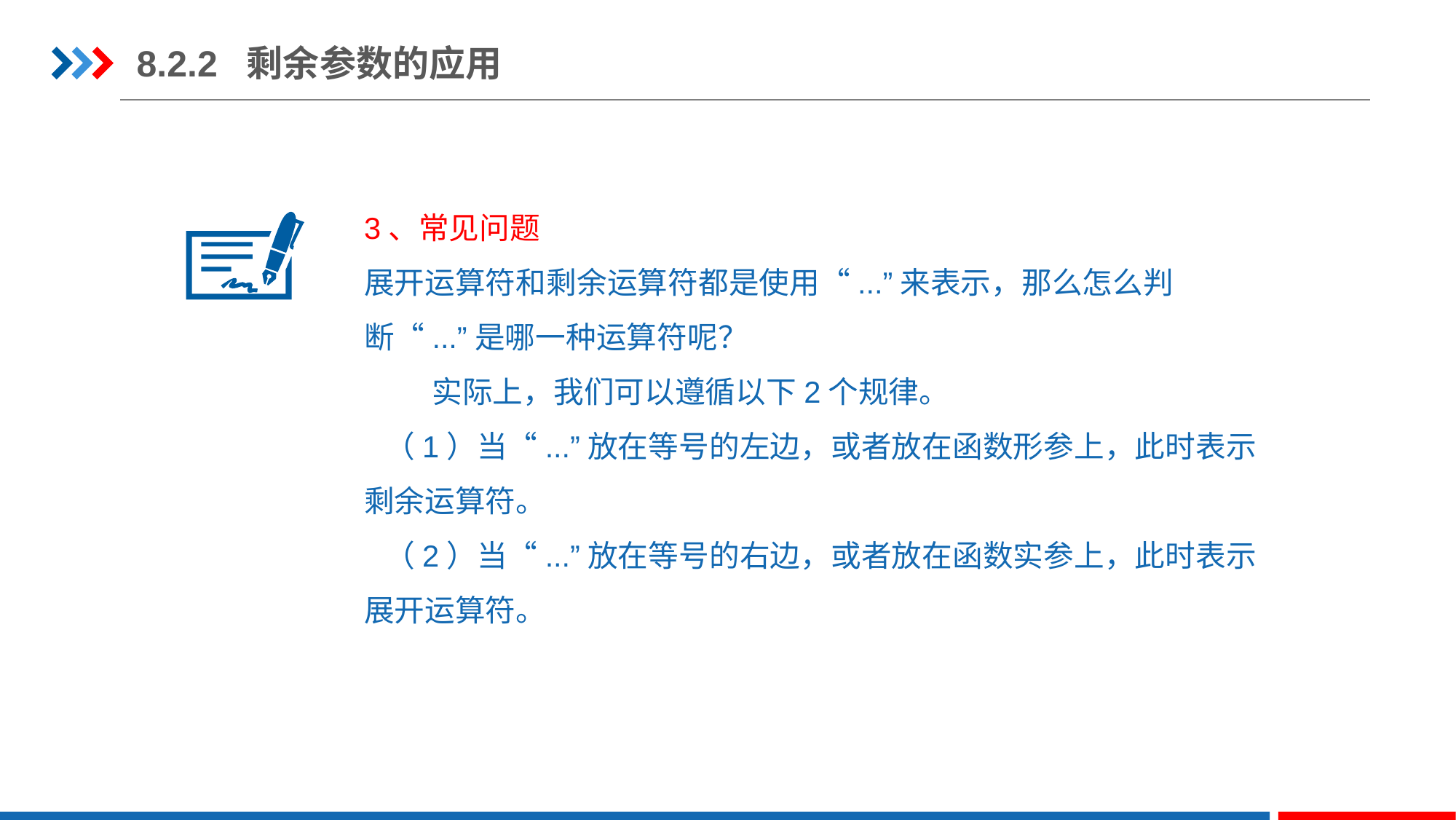

8.2.2  剩余参数的应用
3、常见问题
展开运算符和剩余运算符都是使用“...”来表示，那么怎么判断“...”是哪一种运算符呢？
         实际上，我们可以遵循以下2个规律。
  （1）当“...”放在等号的左边，或者放在函数形参上，此时表示剩余运算符。
  （2）当“...”放在等号的右边，或者放在函数实参上，此时表示展开运算符。